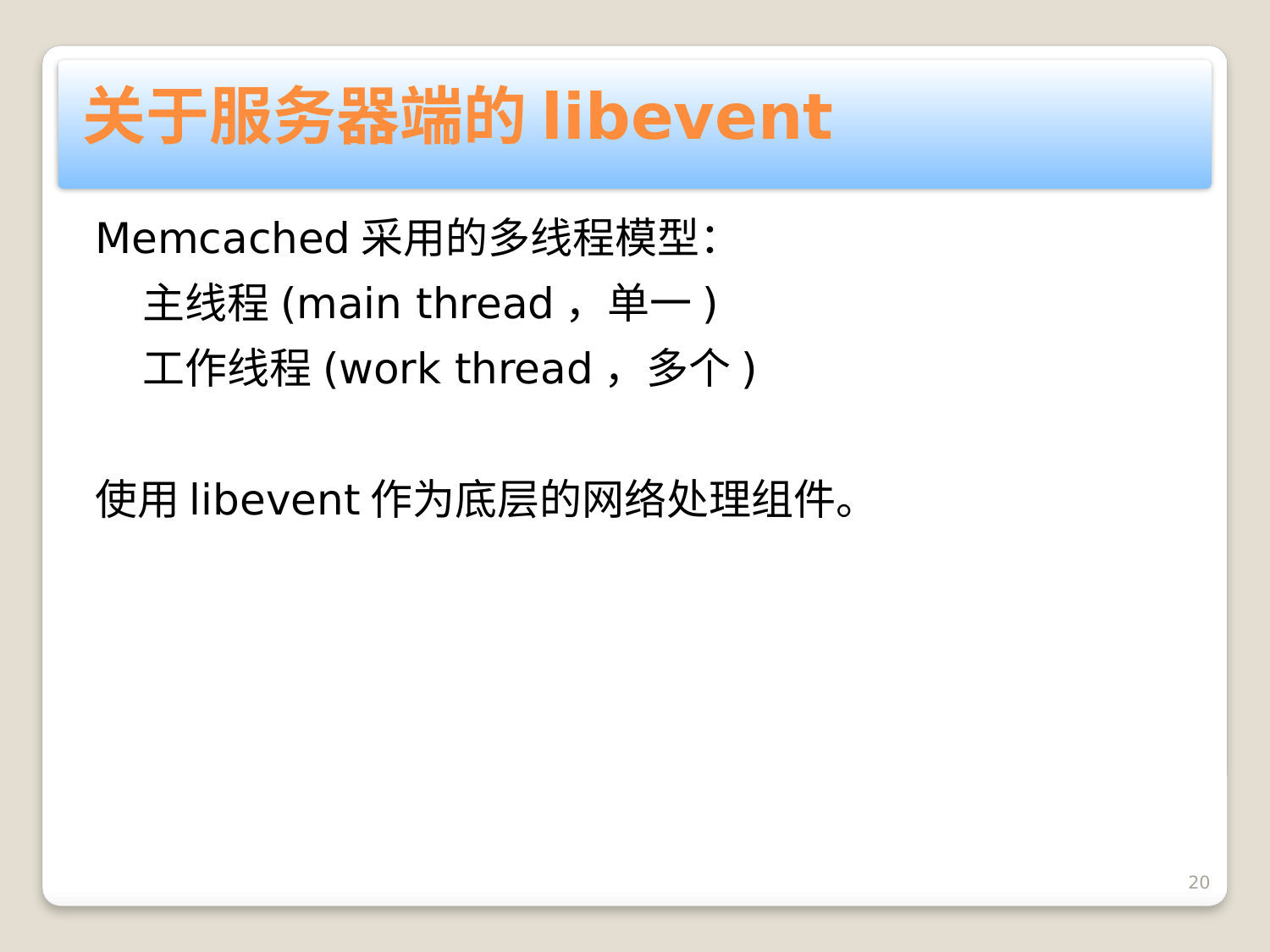

关于服务器端的libevent
Memcached采用的多线程模型：
    主线程(main thread，单一)
    工作线程(work thread，多个)

使用libevent作为底层的网络处理组件。
20